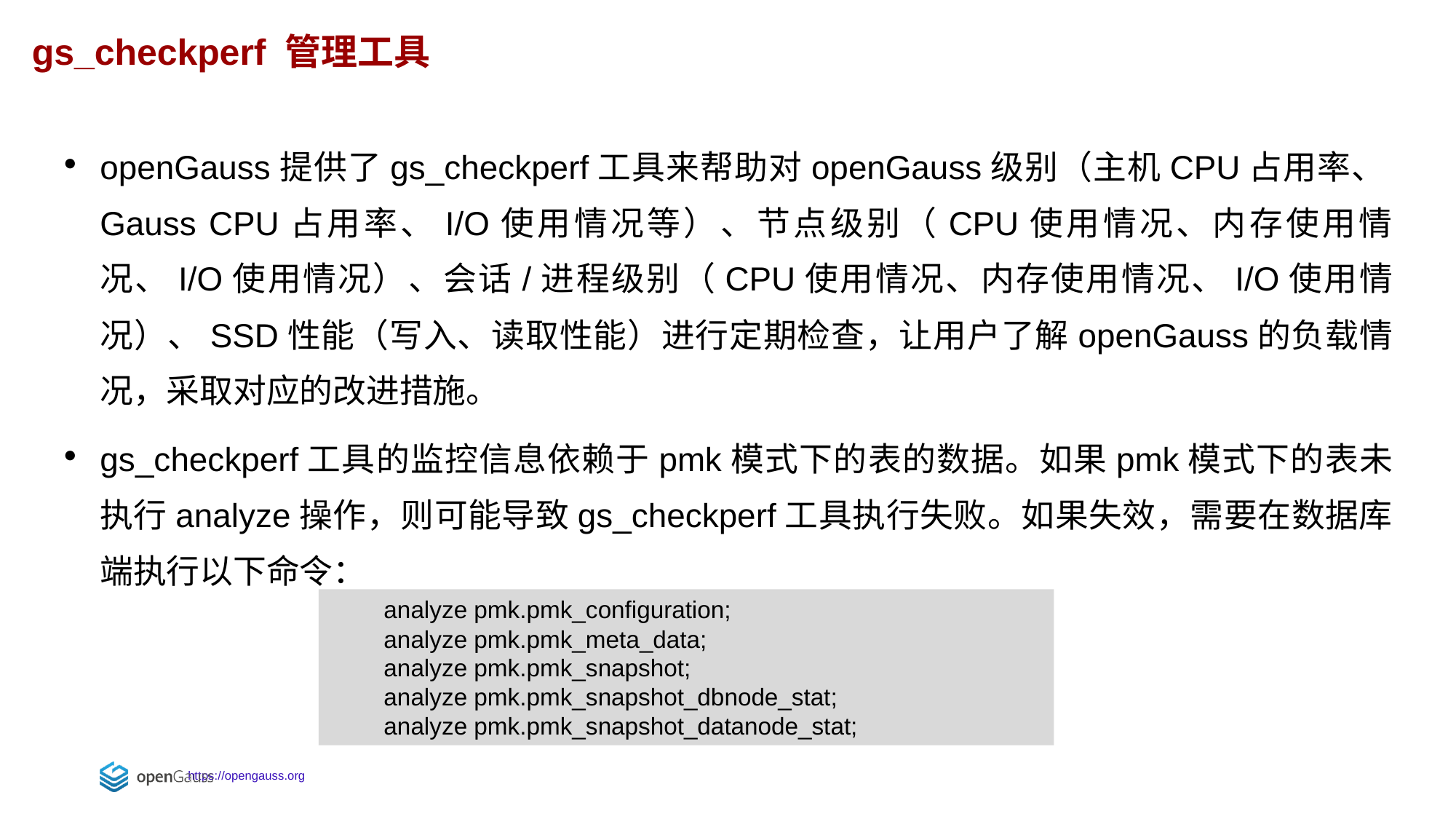

gs_checkperf 管理工具
openGauss提供了gs_checkperf工具来帮助对openGauss级别（主机CPU占用率、Gauss CPU占用率、I/O使用情况等）、节点级别（CPU使用情况、内存使用情况、I/O使用情况）、会话/进程级别（CPU使用情况、内存使用情况、I/O使用情况）、SSD性能（写入、读取性能）进行定期检查，让用户了解openGauss的负载情况，采取对应的改进措施。
gs_checkperf工具的监控信息依赖于pmk模式下的表的数据。如果pmk模式下的表未执行analyze操作，则可能导致gs_checkperf工具执行失败。如果失效，需要在数据库端执行以下命令：
analyze pmk.pmk_configuration;
analyze pmk.pmk_meta_data;
analyze pmk.pmk_snapshot;
analyze pmk.pmk_snapshot_dbnode_stat;
analyze pmk.pmk_snapshot_datanode_stat;